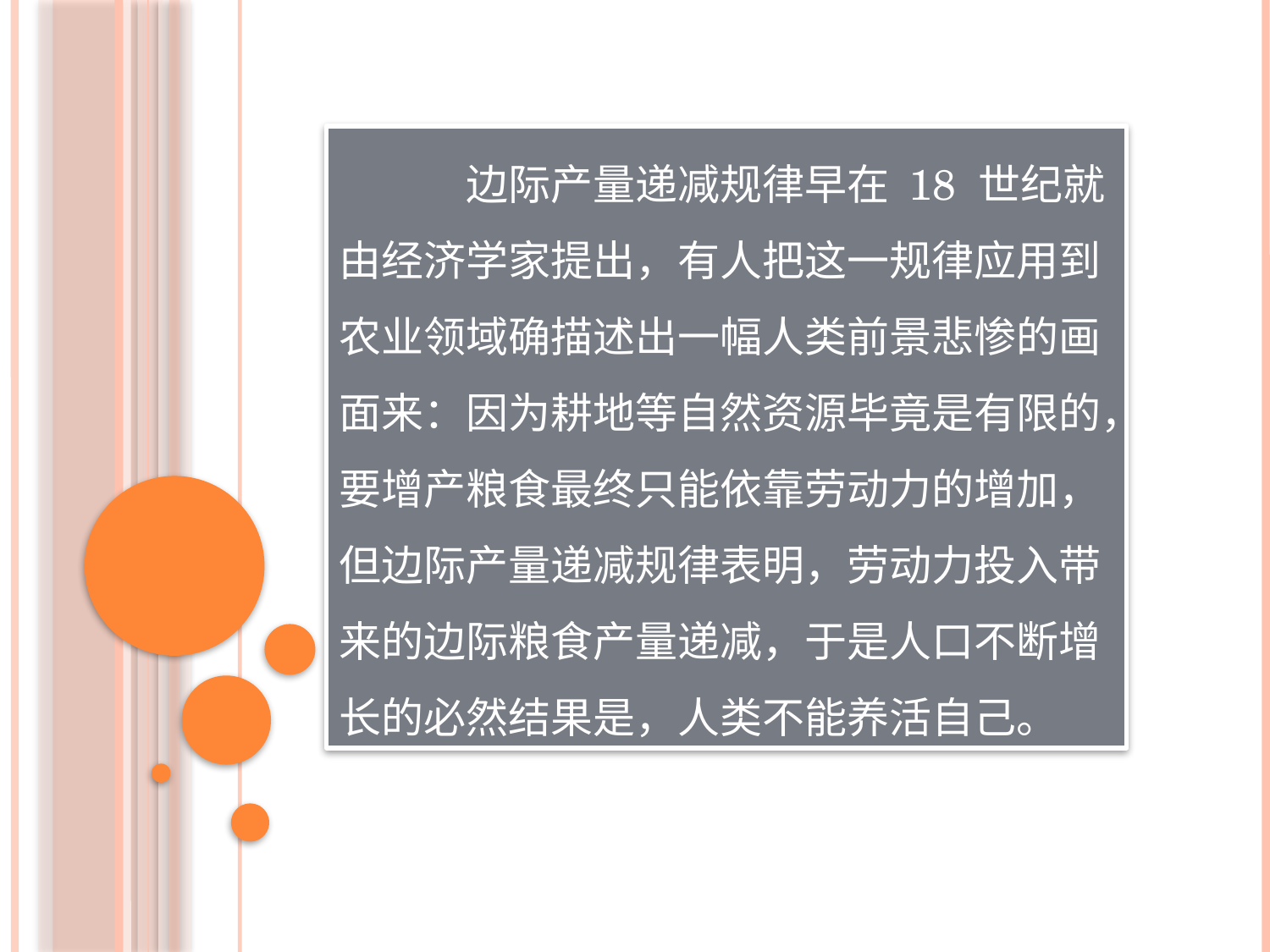

边际产量递减规律早在 18 世纪就由经济学家提出，有人把这一规律应用到农业领域确描述出一幅人类前景悲惨的画面来：因为耕地等自然资源毕竟是有限的，要增产粮食最终只能依靠劳动力的增加，但边际产量递减规律表明，劳动力投入带来的边际粮食产量递减，于是人口不断增长的必然结果是，人类不能养活自己。